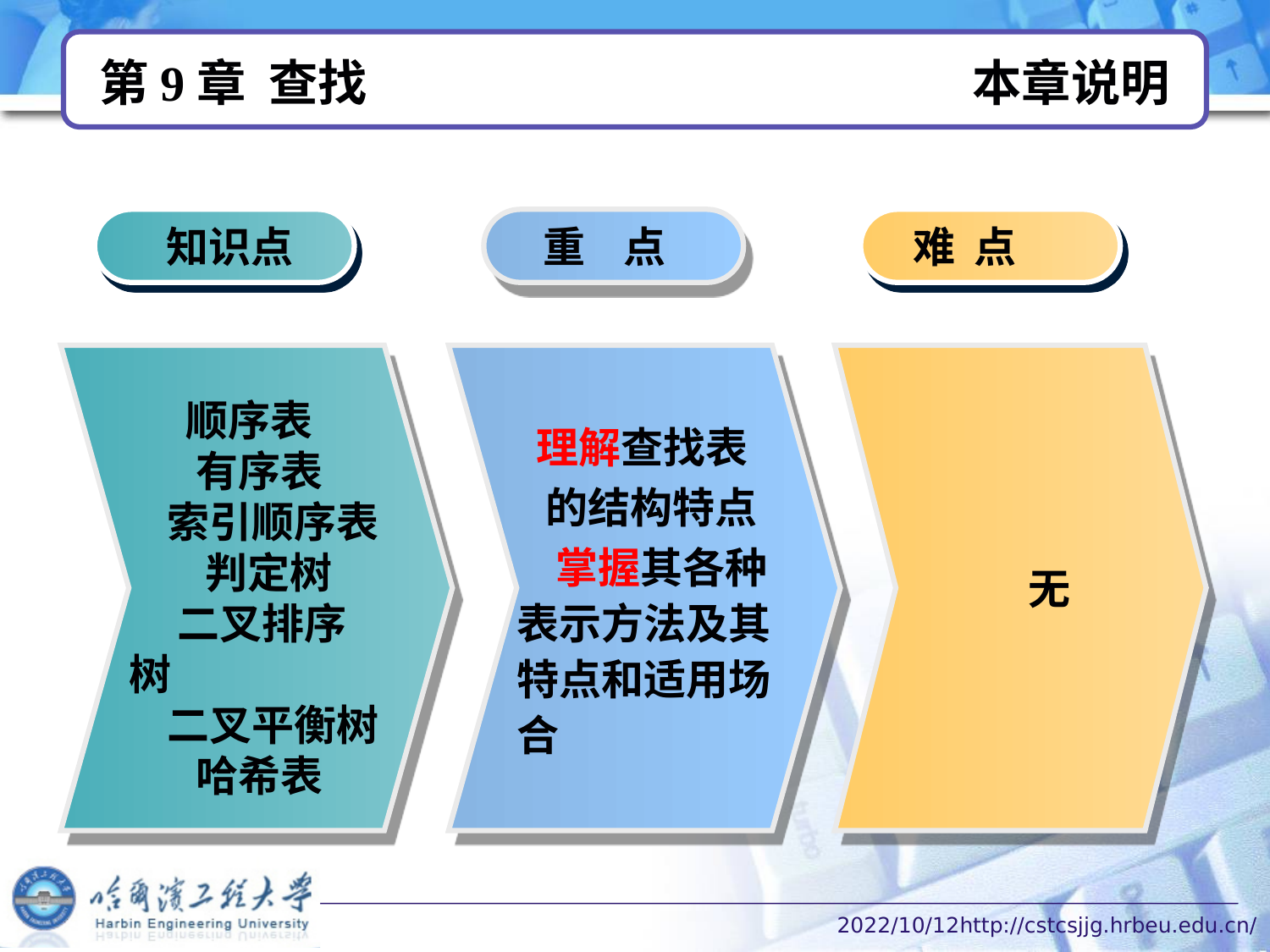

# 第9章  查找                                                      本章说明
知识点
    重    点
  难  点

      顺序表
      有序表
   索引顺序表
       判定树
    二叉排序树
   二叉平衡树
      哈希表

 理解查找表
  的结构特点
   掌握其各种表示方法及其特点和适用场合
     无
2022/10/12http://cstcsjjg.hrbeu.edu.cn/